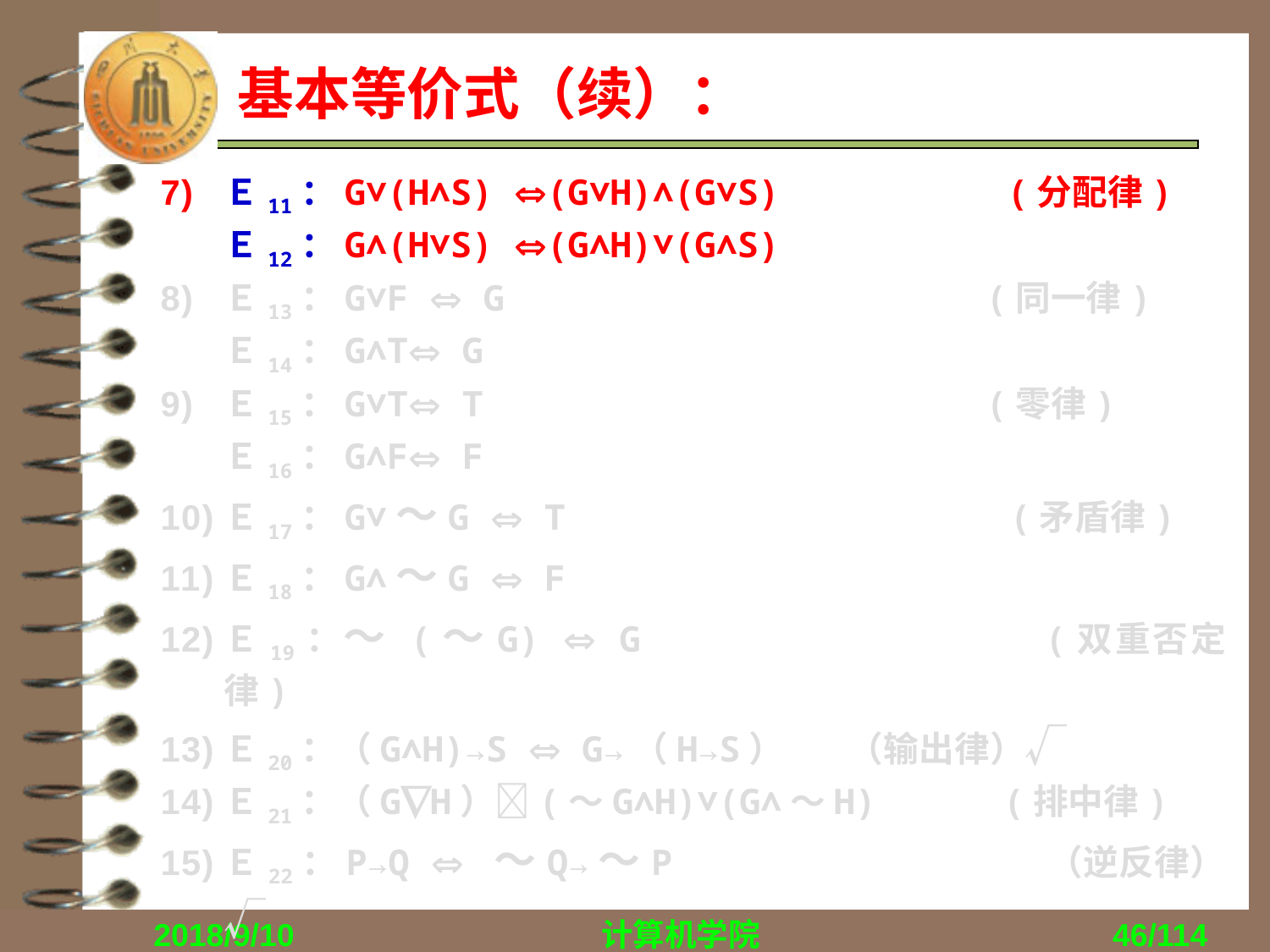

# 基本等价式（续）：
Ｅ11：G∨(H∧S) ⇔(G∨H)∧(G∨S)	       (分配律)
Ｅ12：G∧(H∨S) ⇔(G∧H)∨(G∧S)
Ｅ13：G∨F ⇔ G				(同一律)
Ｅ14：G∧T⇔ G
Ｅ15：G∨T⇔ T				(零律)
Ｅ16：G∧F⇔ F
Ｅ17：G∨～G ⇔ T                     (矛盾律)
Ｅ18：G∧～G ⇔ F
Ｅ19：～ (～G) ⇔ G		       (双重否定律)
Ｅ20：（G∧H)→S ⇔ G→（H→S）        （输出律）√
Ｅ21：（G∇H）⇔(～G∧H)∨(G∧～H)      (排中律)
Ｅ22：P→Q ⇔ ～Q→～P                 （逆反律）√
Ｅ23：～ (G∨H) ⇔ ～G∧～H             (De Morgan定律)
Ｅ24：～ (G∧H) ⇔ ～G∨～H。
2018/9/10
计算机学院
46/114